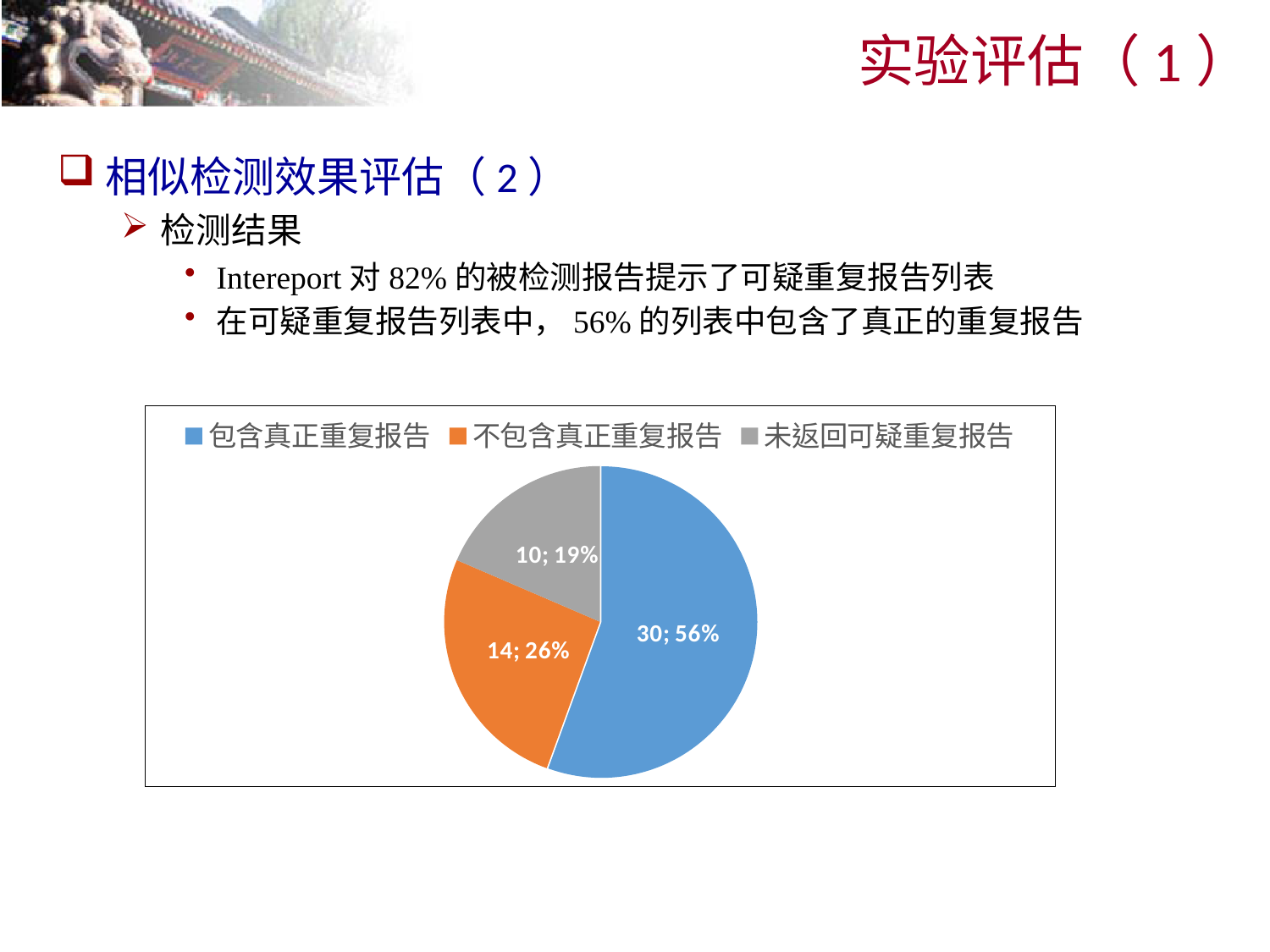

# 实验评估（1）
相似检测效果评估（2）
检测结果
Intereport对82%的被检测报告提示了可疑重复报告列表
在可疑重复报告列表中，56%的列表中包含了真正的重复报告

[unsupported chart]